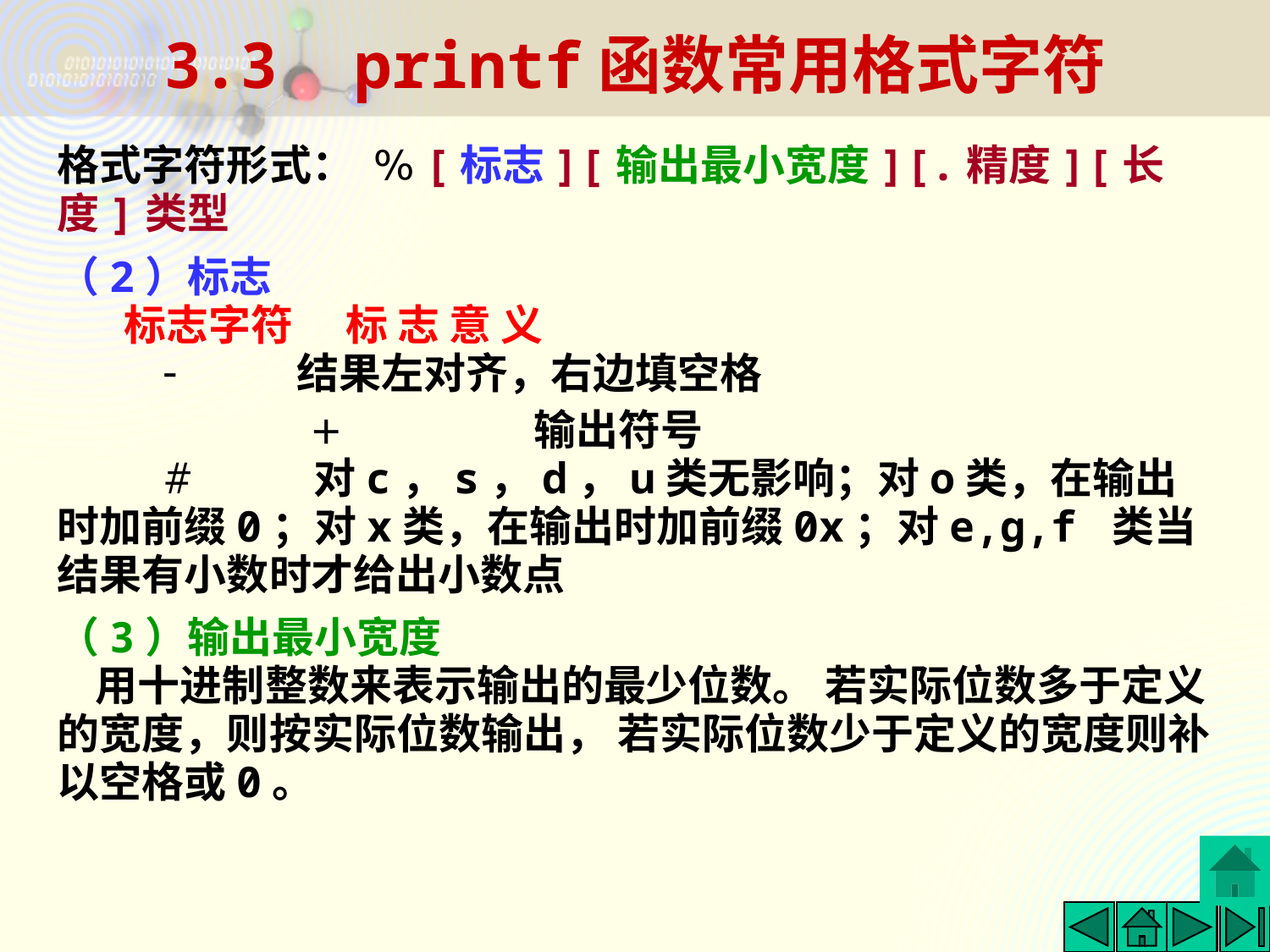

3.3  printf函数常用格式字符
格式字符形式： %[标志][输出最小宽度][.精度][长度]类型
（2）标志
       标志字符 　标 志 意 义
          - 　    结果左对齐，右边填空格
          +       输出符号
          # 　    对c，s，d，u类无影响；对o类，在输出时加前缀0；对x类，在输出时加前缀0x；对e,g,f 类当结果有小数时才给出小数点
（3）输出最小宽度
    用十进制整数来表示输出的最少位数。 若实际位数多于定义的宽度，则按实际位数输出， 若实际位数少于定义的宽度则补以空格或0。